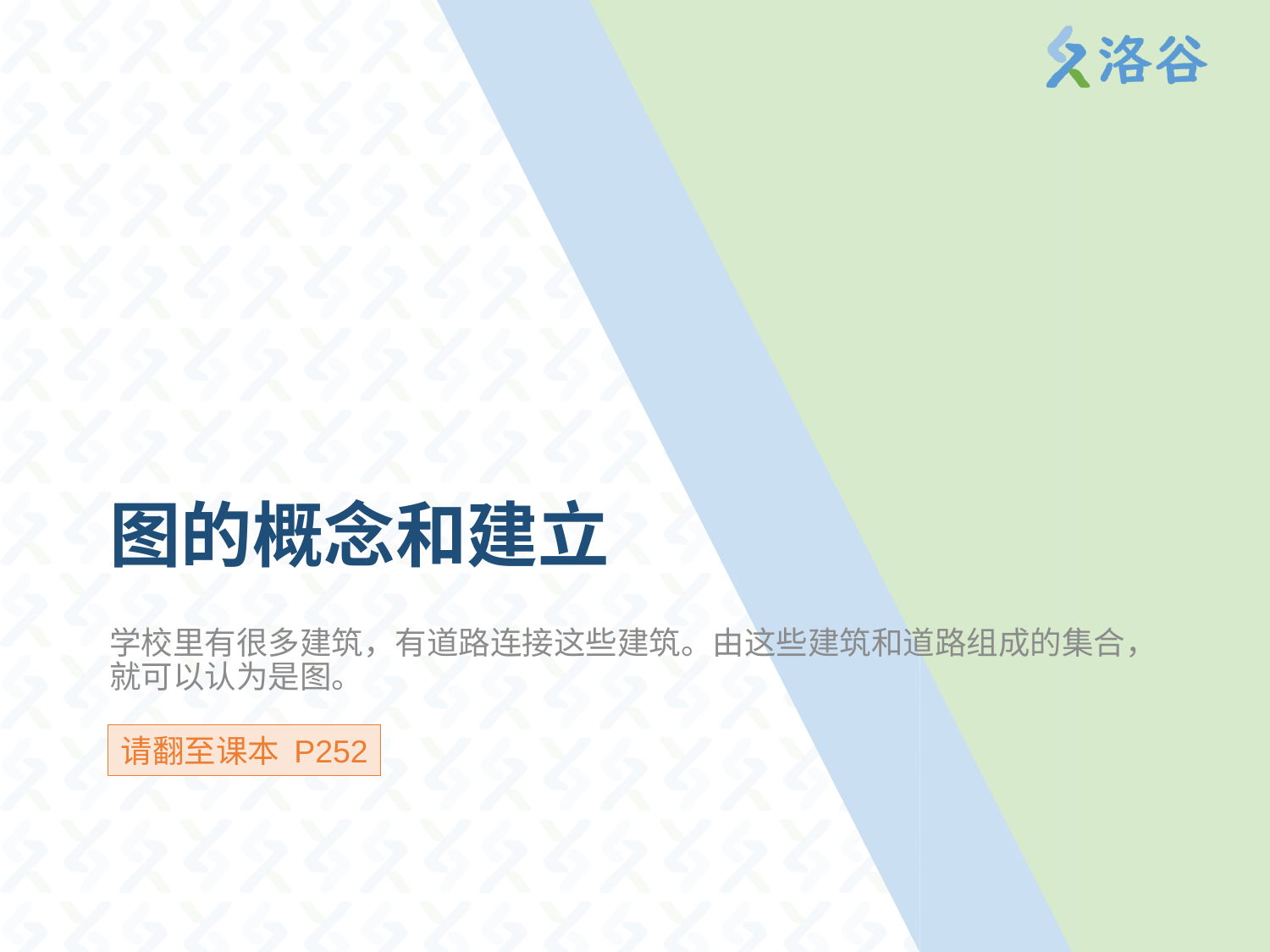

# 图的概念和建立
学校里有很多建筑，有道路连接这些建筑。由这些建筑和道路组成的集合，就可以认为是图。
请翻至课本 P252